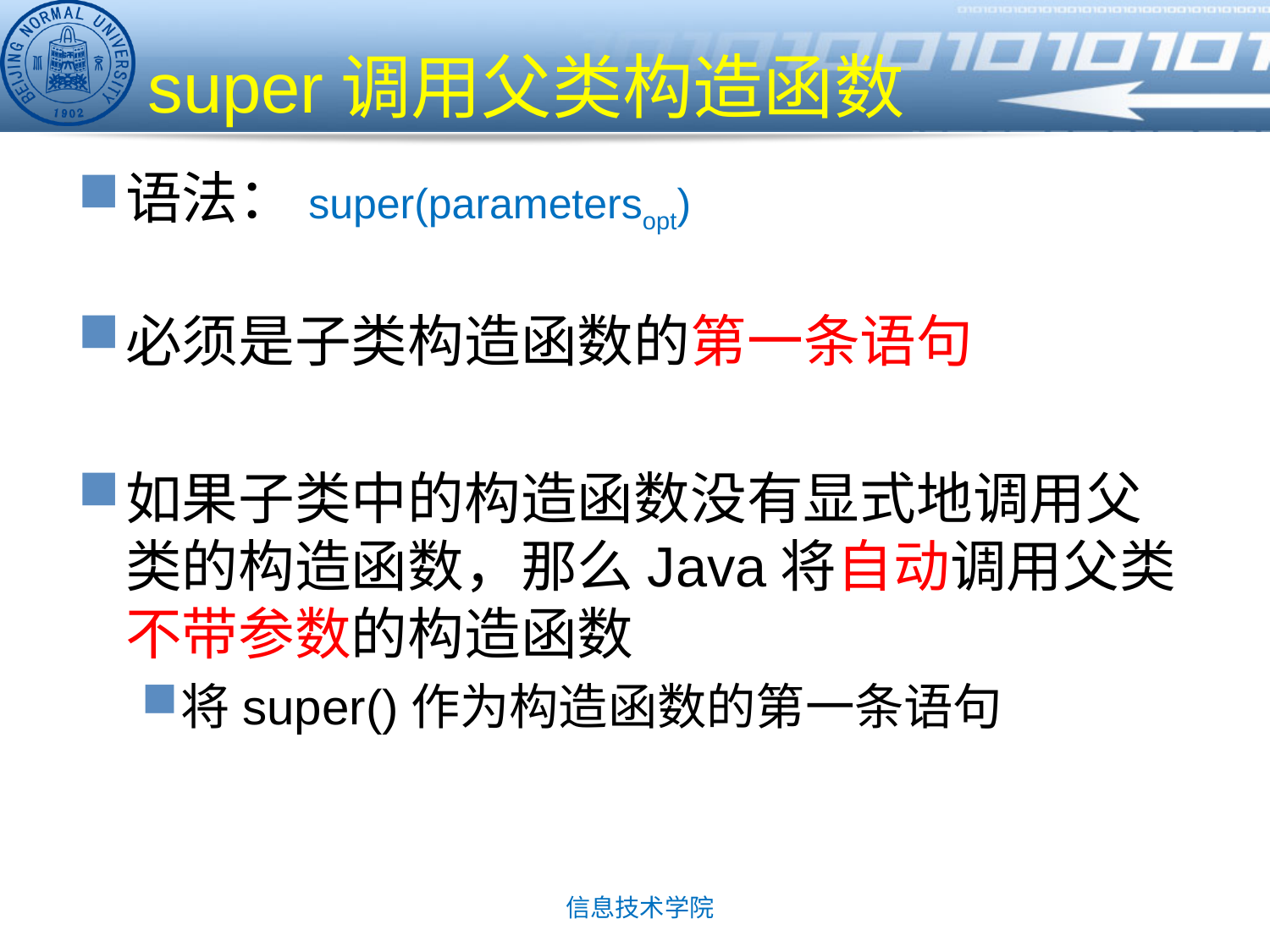

# super调用父类构造函数
语法：super(parametersopt)

必须是子类构造函数的第一条语句

如果子类中的构造函数没有显式地调用父类的构造函数，那么Java将自动调用父类不带参数的构造函数
将super()作为构造函数的第一条语句

11